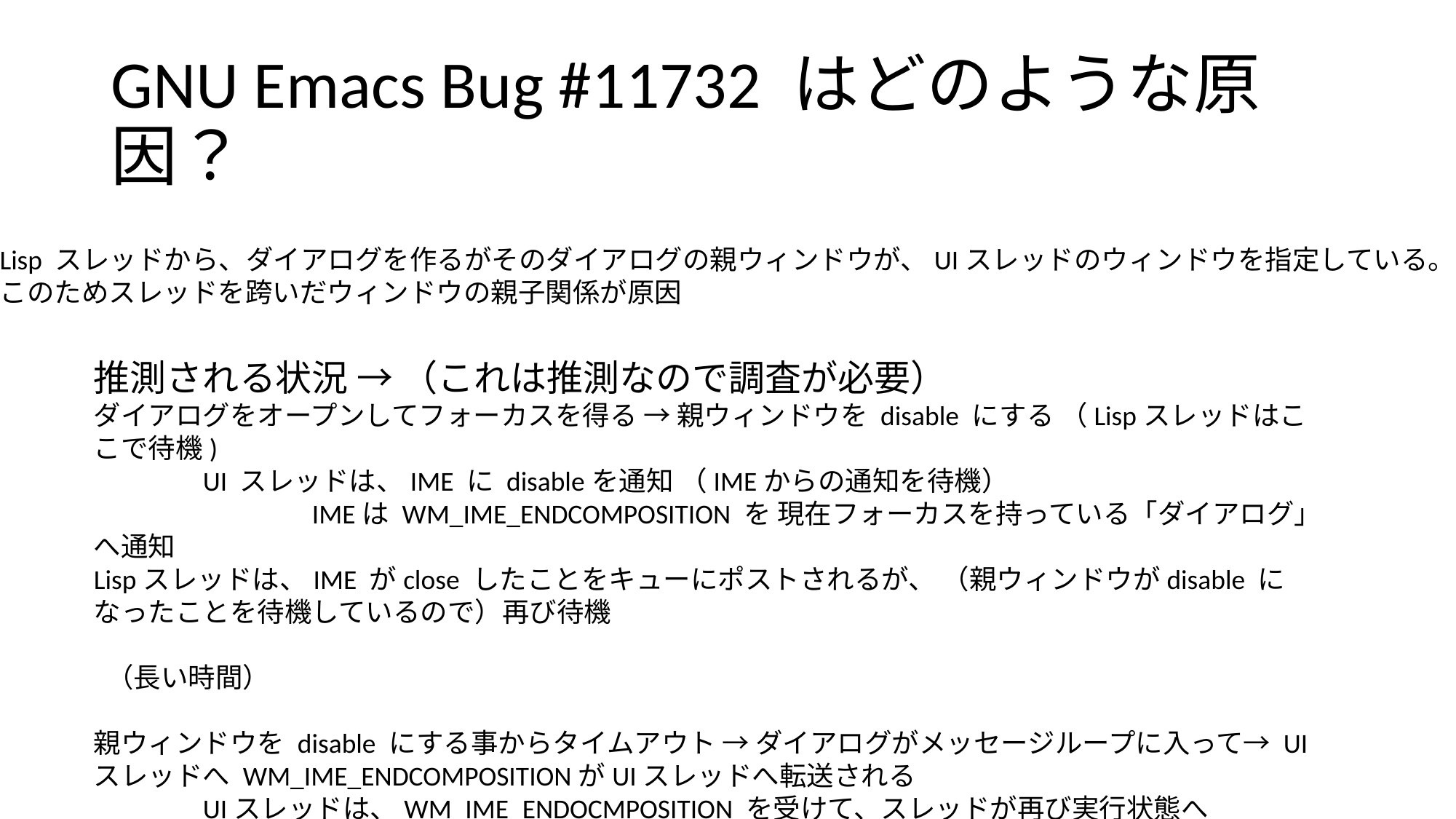

# GNU Emacs Bug #11732 はどのような原因？
Lisp スレッドから、ダイアログを作るがそのダイアログの親ウィンドウが、UIスレッドのウィンドウを指定している。
このためスレッドを跨いだウィンドウの親子関係が原因
推測される状況 → （これは推測なので調査が必要）
ダイアログをオープンしてフォーカスを得る → 親ウィンドウを disable にする （Lispスレッドはここで待機)
	UI スレッドは、IME に disableを通知 （IMEからの通知を待機）
		IMEは WM_IME_ENDCOMPOSITION を 現在フォーカスを持っている「ダイアログ」へ通知
Lispスレッドは、IME がclose したことをキューにポストされるが、 （親ウィンドウがdisable になったことを待機しているので）再び待機

 （長い時間）

親ウィンドウを disable にする事からタイムアウト → ダイアログがメッセージループに入って→ UIスレッドへ WM_IME_ENDCOMPOSITIONがUIスレッドへ転送される
	UIスレッドは、WM_IME_ENDOCMPOSITION を受けて、スレッドが再び実行状態へ